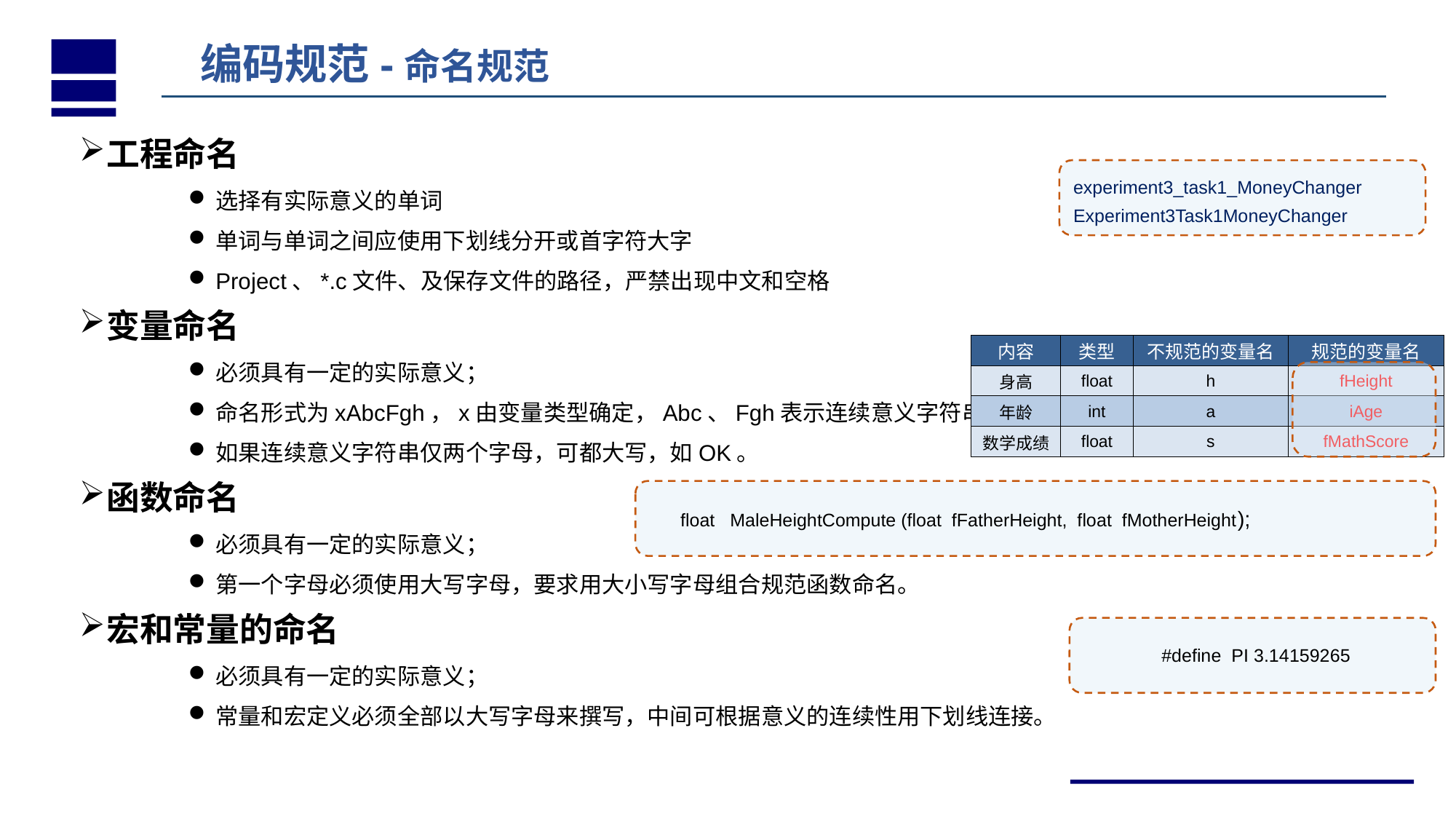

编码规范-命名规范

工程命名
选择有实际意义的单词
单词与单词之间应使用下划线分开或首字符大字
Project、*.c文件、及保存文件的路径，严禁出现中文和空格
变量命名
必须具有一定的实际意义；
命名形式为xAbcFgh，x由变量类型确定，Abc、Fgh表示连续意义字符串；
如果连续意义字符串仅两个字母，可都大写，如OK。
函数命名
必须具有一定的实际意义；
第一个字母必须使用大写字母，要求用大小写字母组合规范函数命名。
宏和常量的命名
必须具有一定的实际意义；
常量和宏定义必须全部以大写字母来撰写，中间可根据意义的连续性用下划线连接。

experiment3_task1_MoneyChanger
Experiment3Task1MoneyChanger
| 内容 | 类型 | 不规范的变量名 | 规范的变量名 |
| --- | --- | --- | --- |
| 身高 | float | h | fHeight |
| 年龄 | int | a | iAge |
| 数学成绩 | float | s | fMathScore |

float   MaleHeightCompute (float  fFatherHeight,  float  fMotherHeight);

#define  PI 3.14159265